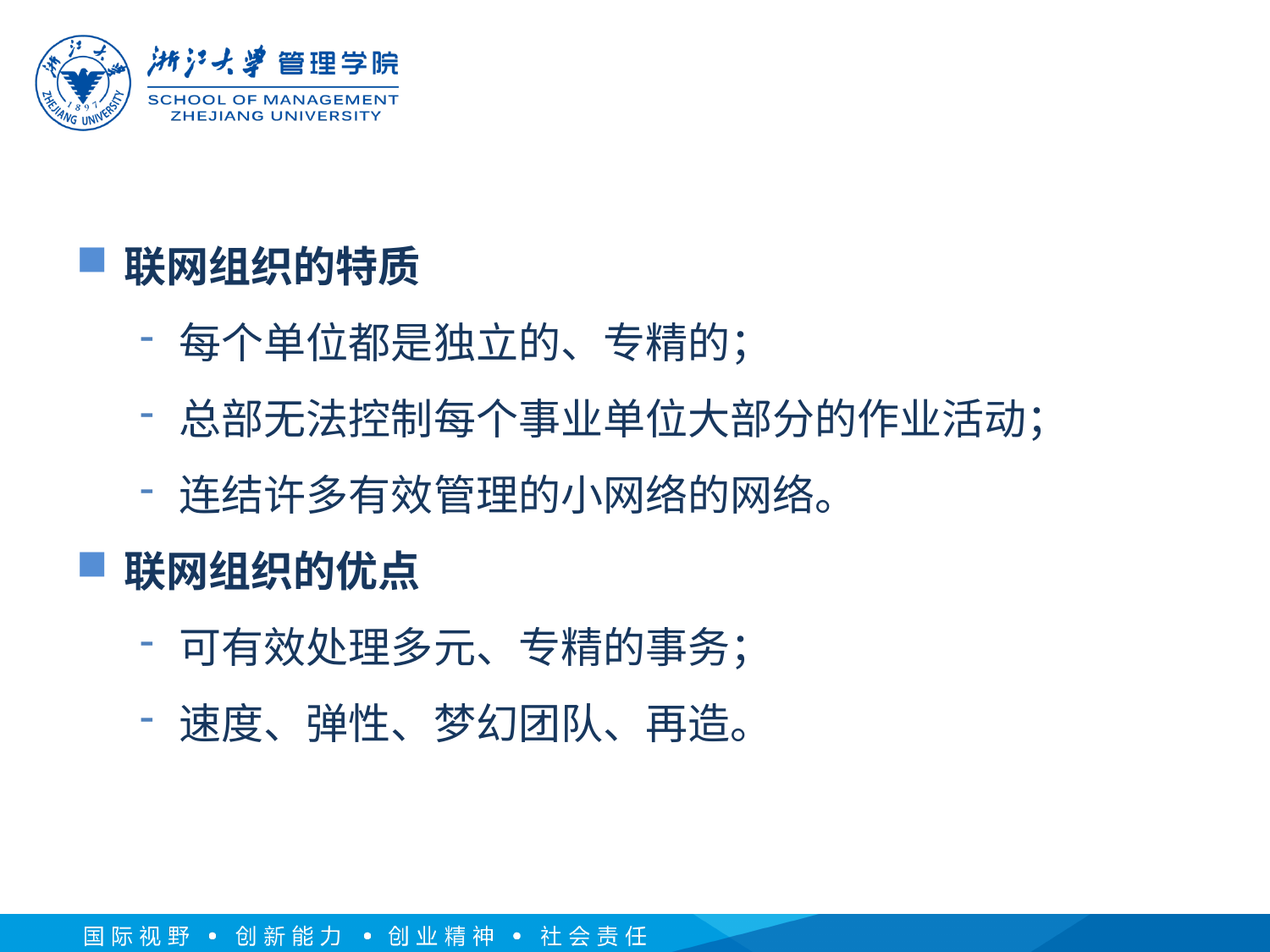

联网组织的特质
每个单位都是独立的、专精的；
总部无法控制每个事业单位大部分的作业活动；
连结许多有效管理的小网络的网络。
联网组织的优点
可有效处理多元、专精的事务；
速度、弹性、梦幻团队、再造。